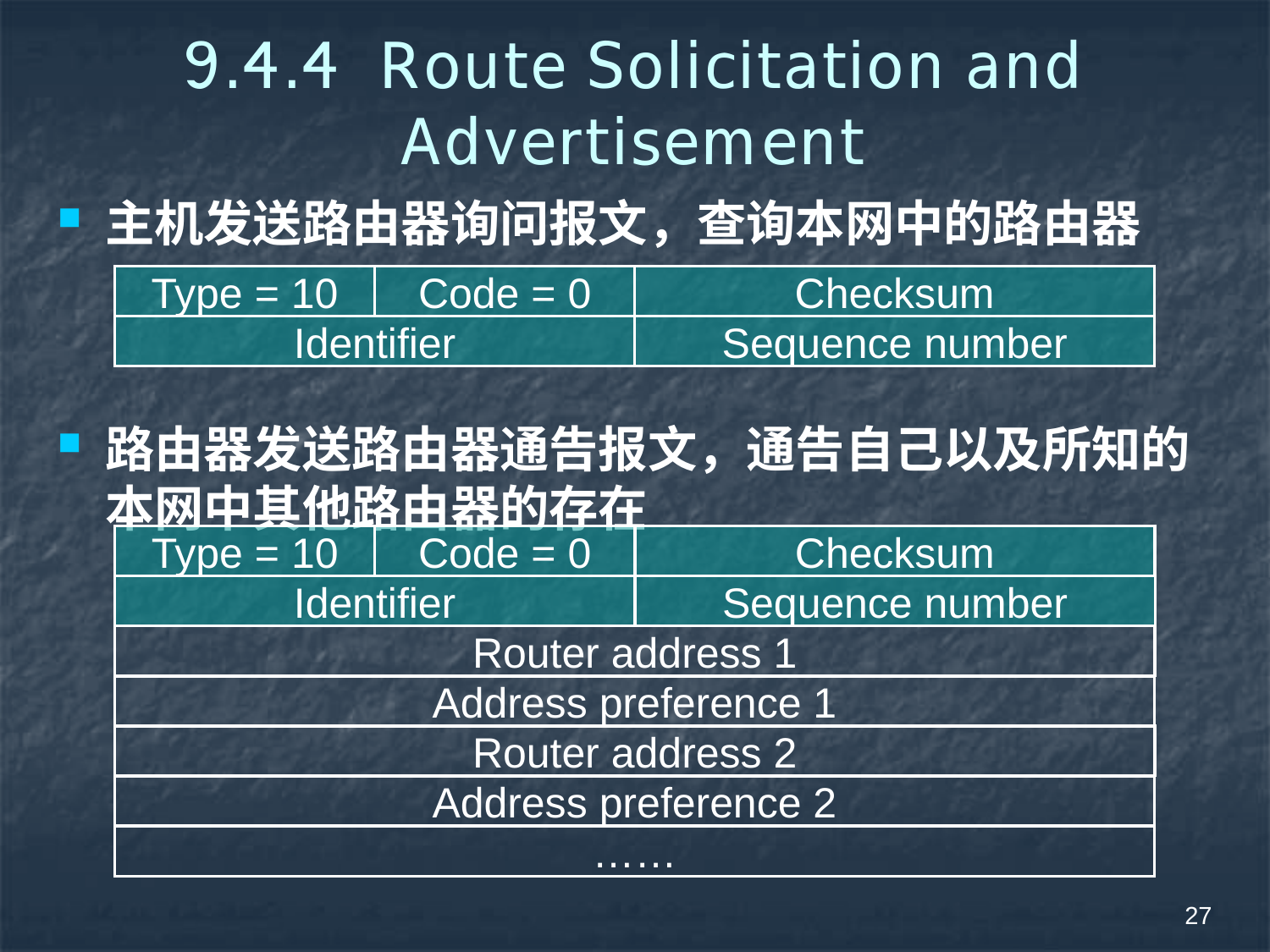

# 9.4.4  Route Solicitation and Advertisement
主机发送路由器询问报文，查询本网中的路由器

路由器发送路由器通告报文，通告自己以及所知的本网中其他路由器的存在
Type = 10
Code = 0
Checksum
Identifier
Sequence number
Type = 10
Code = 0
Checksum
Identifier
Sequence number
Router address 1
Address preference 1
Router address 2
Address preference 2
……
27